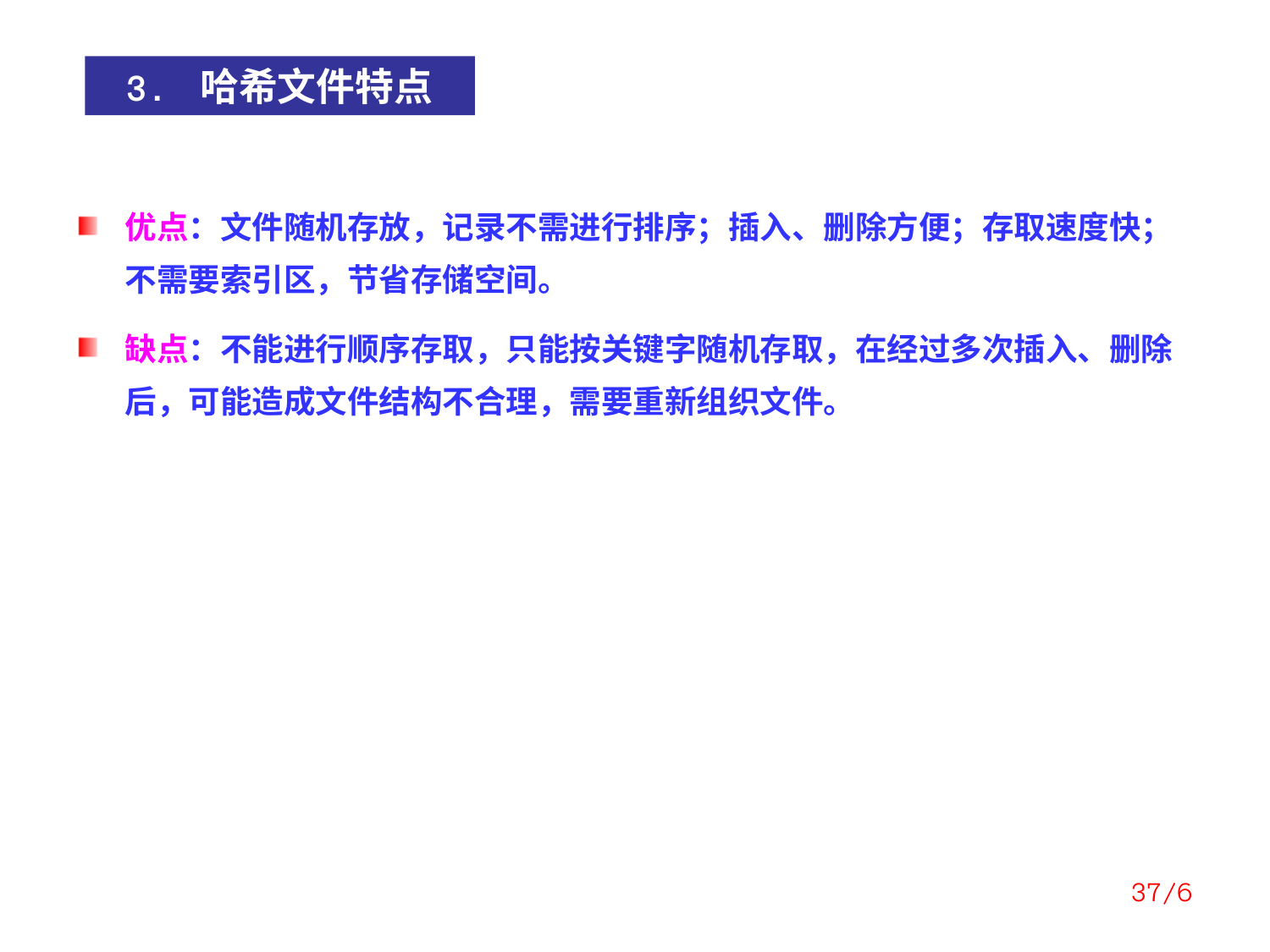

3. 哈希文件特点
优点：文件随机存放，记录不需进行排序；插入、删除方便；存取速度快；不需要索引区，节省存储空间。
缺点：不能进行顺序存取，只能按关键字随机存取，在经过多次插入、删除后，可能造成文件结构不合理，需要重新组织文件。
37/6